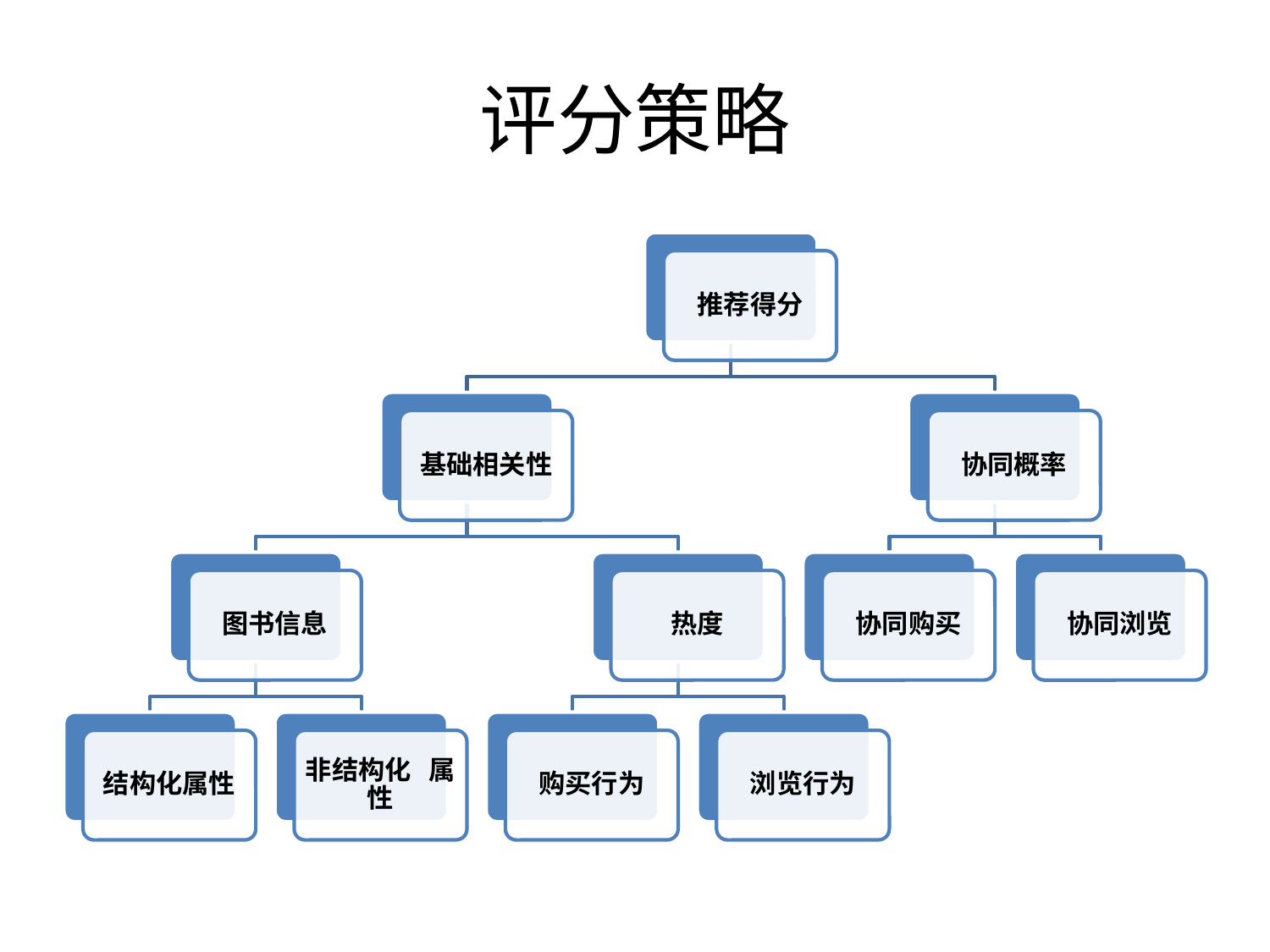

# 评分策略
推荐得分
基础相关性
图书信息
结构化属性
非结构化   属性
热度
购买行为
浏览行为
协同概率
协同购买
协同浏览